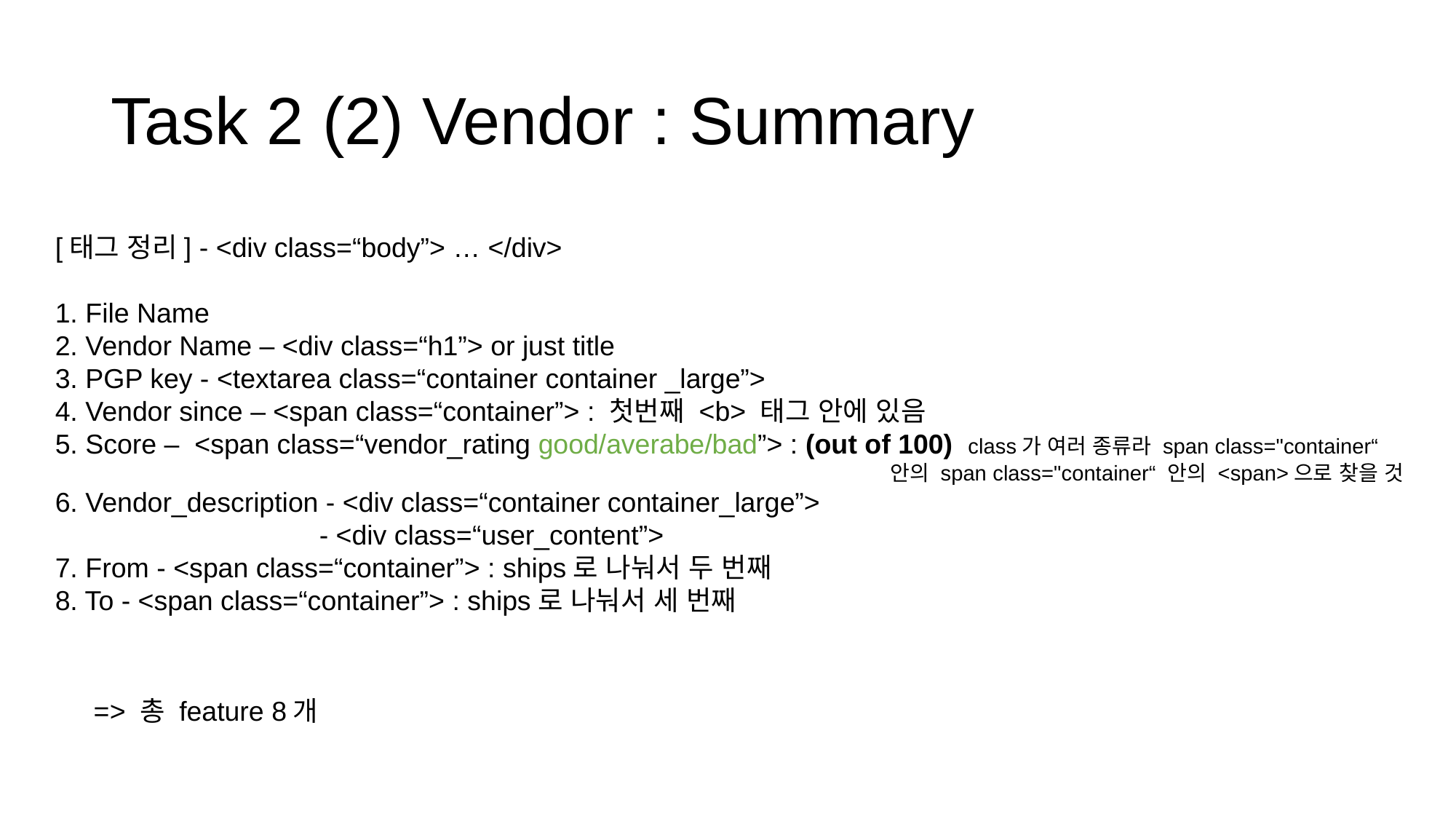

# Task 2 (2) Vendor : Summary
[태그 정리] - <div class=“body”> … </div>

1. File Name
2. Vendor Name – <div class=“h1”> or just title
3. PGP key - <textarea class=“container container _large”>
4. Vendor since – <span class=“container”> : 첫번째 <b> 태그 안에 있음
5. Score –  <span class=“vendor_rating good/averabe/bad”> : (out of 100)  class가 여러 종류라 span class="container“
							           안의 span class="container“ 안의 <span>으로 찾을 것
6. Vendor_description - <div class=“container container_large”>
		      - <div class=“user_content”>
7. From - <span class=“container”> : ships로 나눠서 두 번째
8. To - <span class=“container”> : ships로 나눠서 세 번째
=> 총 feature 8개